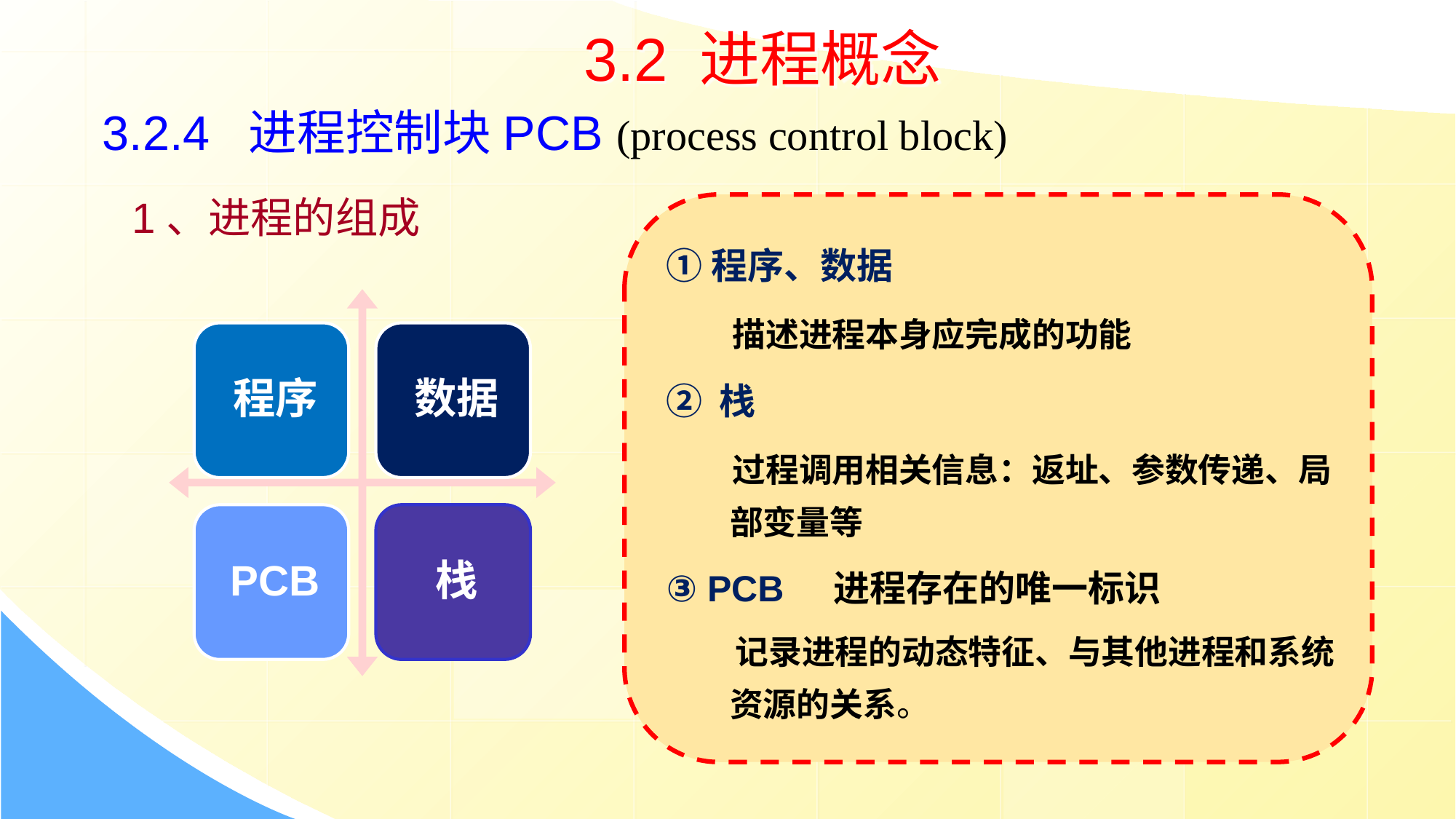

3.2 进程概念
3.2.4  进程控制块PCB (process control block)
1、进程的组成

①程序、数据
       描述进程本身应完成的功能
② 栈
       过程调用相关信息：返址、参数传递、局部变量等
③ PCB    进程存在的唯一标识
        记录进程的动态特征、与其他进程和系统资源的关系。

程序
数据
PCB
栈